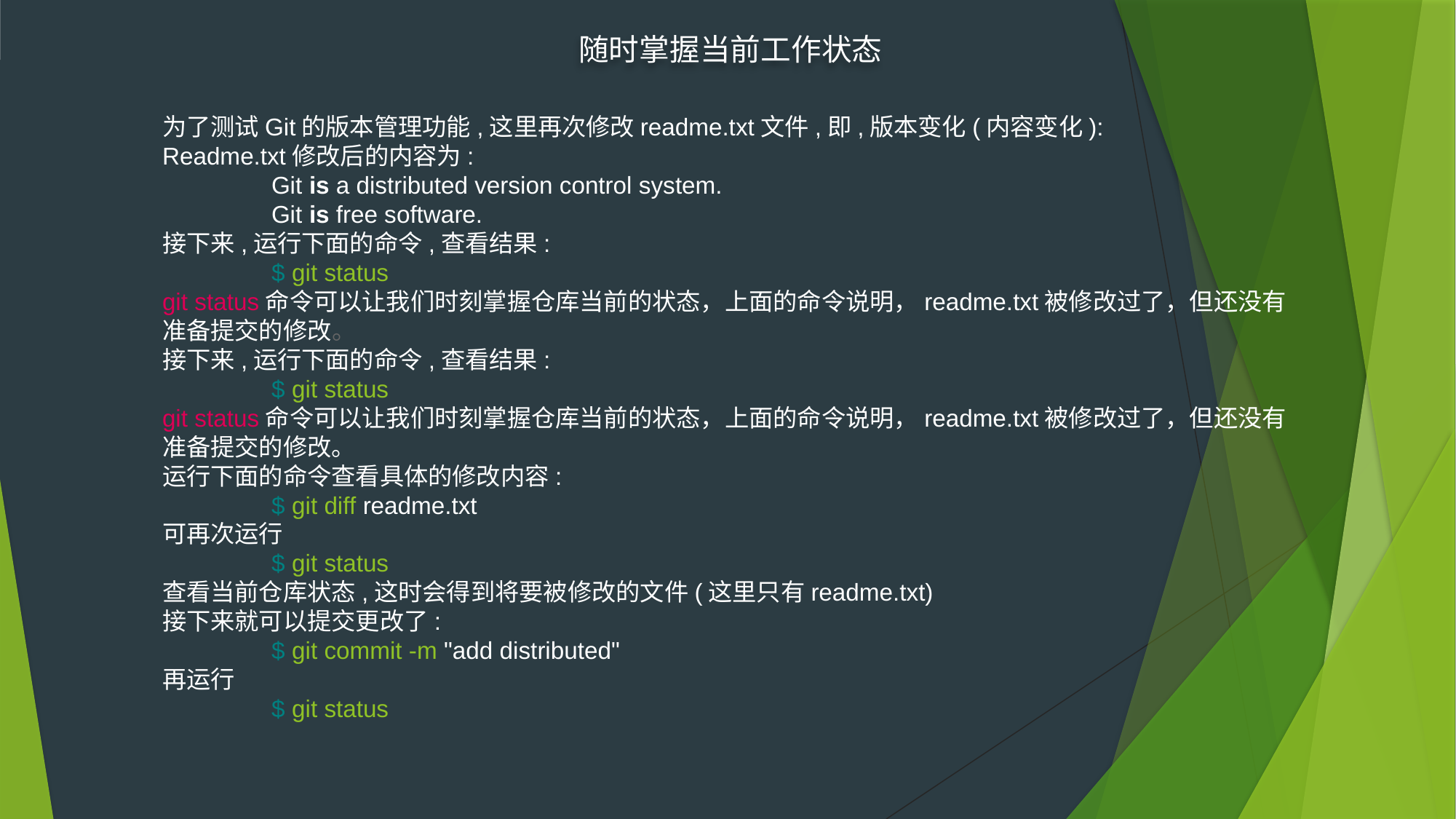

随时掌握当前工作状态
为了测试Git的版本管理功能,这里再次修改readme.txt文件,即,版本变化(内容变化):
Readme.txt修改后的内容为:
	Git is a distributed version control system.
	Git is free software.
接下来,运行下面的命令,查看结果:
	$ git status
git status命令可以让我们时刻掌握仓库当前的状态，上面的命令说明，readme.txt被修改过了，但还没有准备提交的修改。
接下来,运行下面的命令,查看结果:
	$ git status
git status命令可以让我们时刻掌握仓库当前的状态，上面的命令说明，readme.txt被修改过了，但还没有准备提交的修改。
运行下面的命令查看具体的修改内容:
	$ git diff readme.txt
可再次运行
	$ git status
查看当前仓库状态,这时会得到将要被修改的文件(这里只有readme.txt)
接下来就可以提交更改了:
	$ git commit -m "add distributed"
再运行
	$ git status